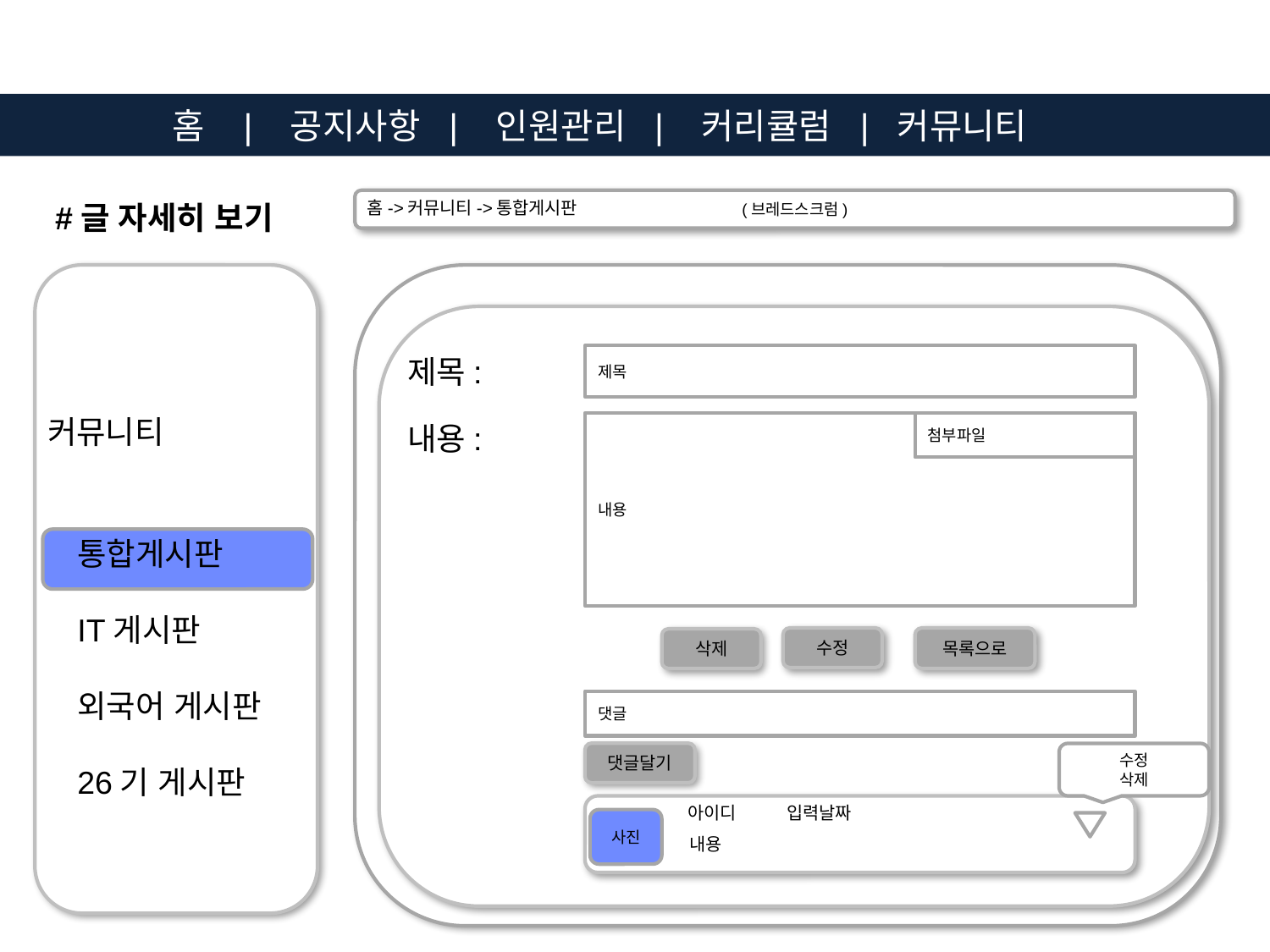

홈   |   공지사항  |   인원관리  |   커리큘럼  |  커뮤니티
(브레드스크럼)
홈->커뮤니티->통합게시판
#글 자세히 보기

제목:
제목
커뮤니티
내용:
내용
첨부파일
통합게시판

IT게시판

외국어 게시판

26기 게시판

목록으로
수정
삭제
댓글
댓글달기
수정
삭제

아이디
입력날짜
사진

내용